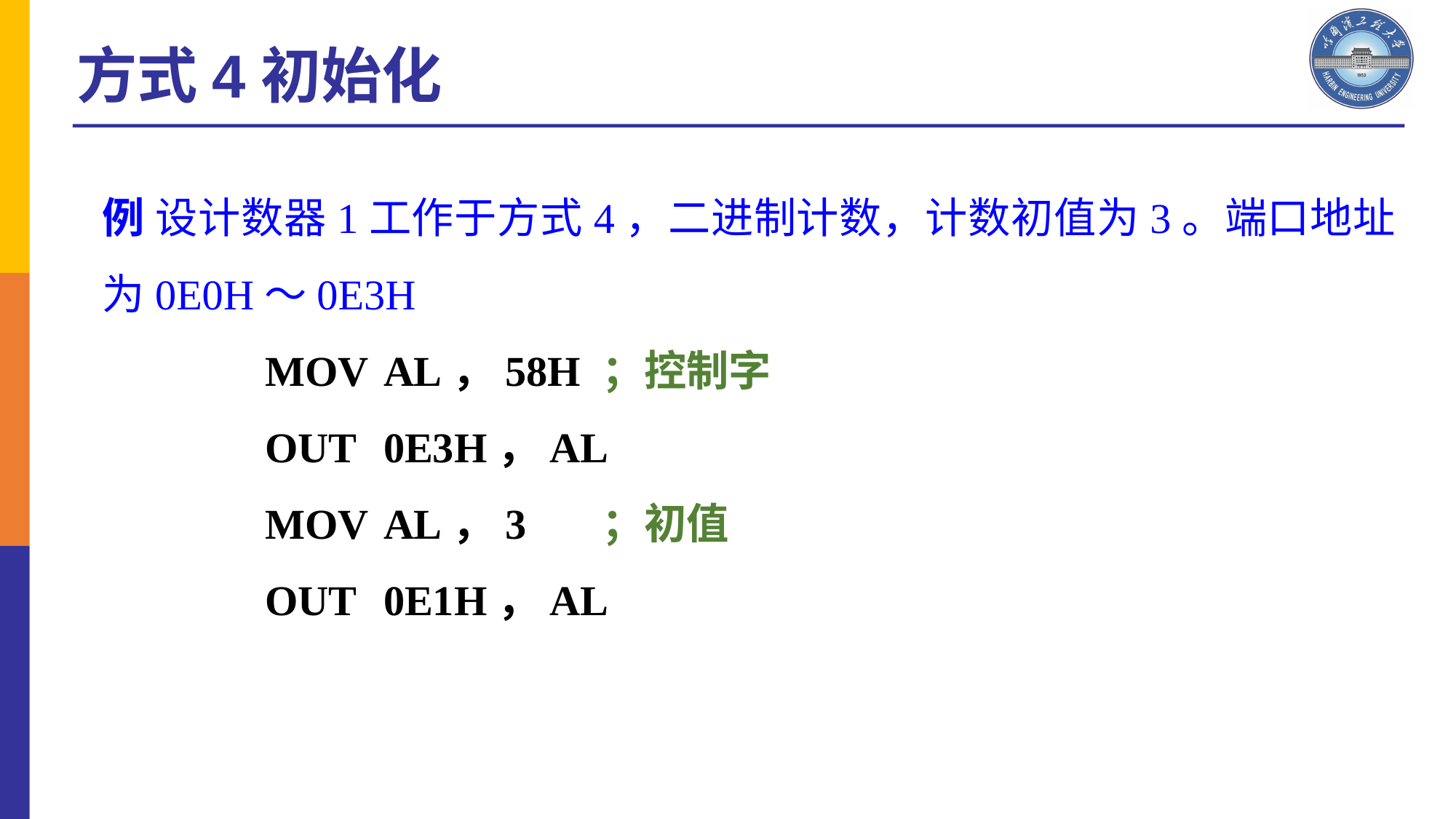

方式4初始化
例 设计数器1工作于方式4，二进制计数，计数初值为3。端口地址为0E0H～0E3H
   MOV	AL，58H	；控制字
   OUT	0E3H，AL
   MOV	AL，3	；初值
   OUT	0E1H，AL